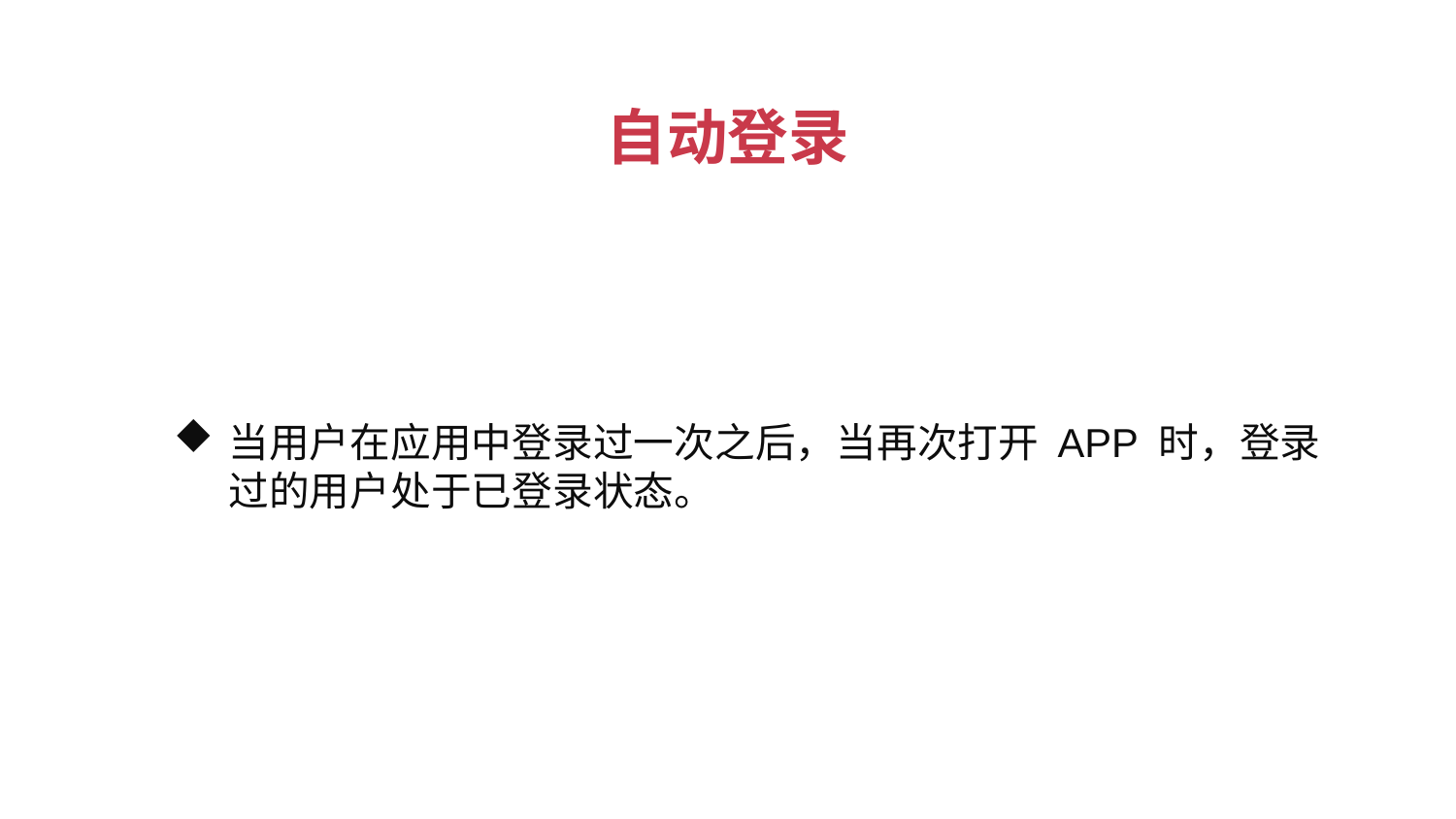

自动登录
当用户在应用中登录过一次之后，当再次打开 APP 时，登录过的用户处于已登录状态。